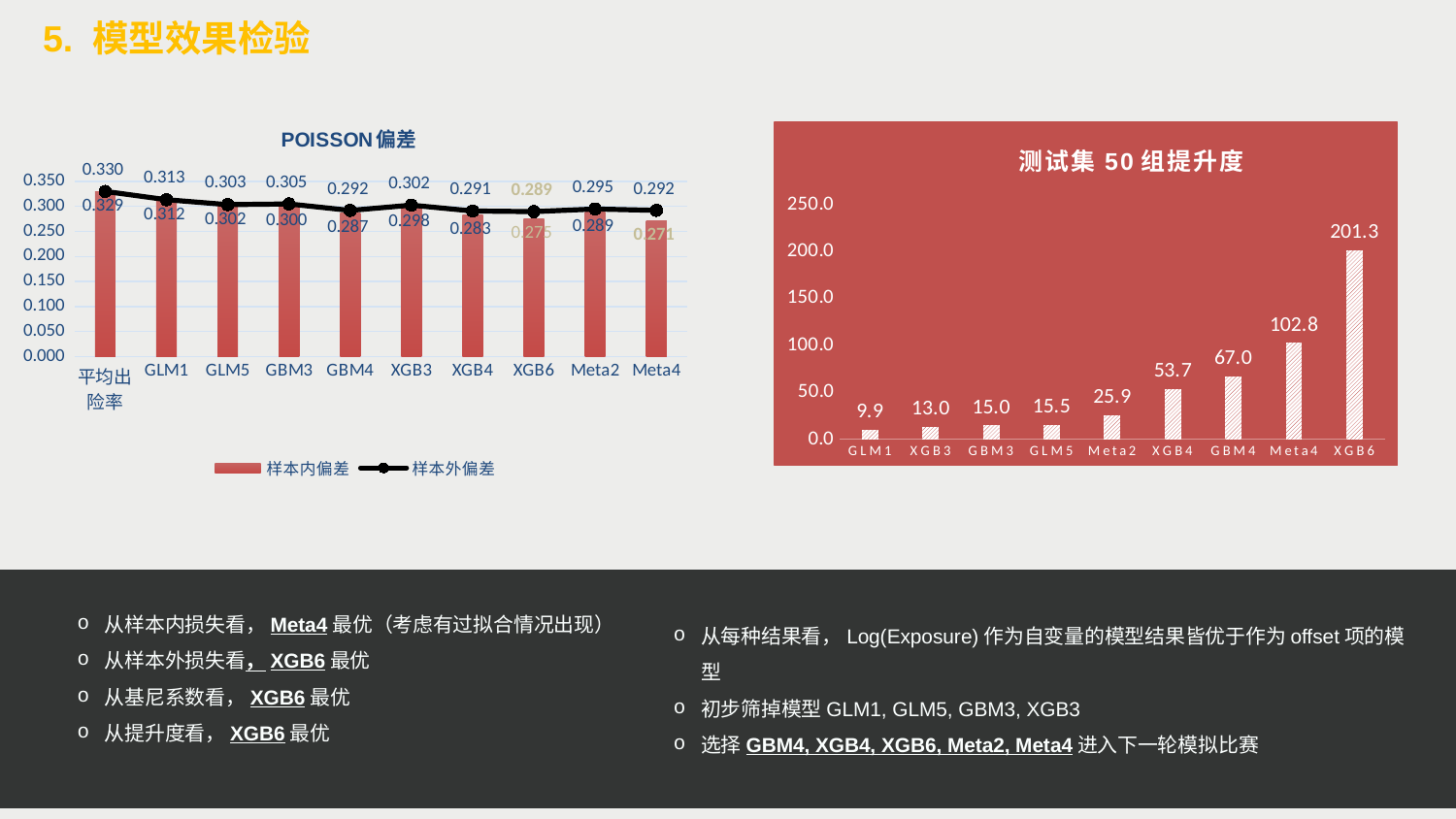

5. 模型效果检验

### Chart: POISSON偏差

| Category | 样本内偏差 | 样本外偏差 |
|---|---|---|
| 平均出险率 | 0.3288818 | 0.3298641 |
| GLM1 | 0.3120318 | 0.313258 |
| GLM5 | 0.3022037 | 0.3034482 |
| GBM3 | 0.2998545 | 0.3048041 |
| GBM4 | 0.2868381 | 0.2918886 |
| XGB3 | 0.297552 | 0.3024412 |
| XGB4 | 0.282893 | 0.2907722 |
| XGB6 | 0.2749873 | 0.2894572 |
| Meta2 | 0.2887792 | 0.2948019 |
| Meta4 | 0.2712873 | 0.2919716 |

### Chart: 测试集50组提升度

| Category | 50组提升度 |
|---|---|
| GLM1 | 9.941176 |
| XGB3 | 13.0 |
| GBM3 | 14.96875 |
| GLM5 | 15.52381 |
| Meta2 | 25.85 |
| XGB4 | 53.72727 |
| GBM4 | 67.0 |
| Meta4 | 102.8333 |
| XGB6 | 201.3333 |
从样本内损失看，Meta4最优（考虑有过拟合情况出现）
从样本外损失看，XGB6最优
从基尼系数看，XGB6最优
从提升度看，XGB6最优
从每种结果看，Log(Exposure)作为自变量的模型结果皆优于作为offset项的模型
初步筛掉模型GLM1, GLM5, GBM3, XGB3
选择GBM4, XGB4, XGB6, Meta2, Meta4进入下一轮模拟比赛